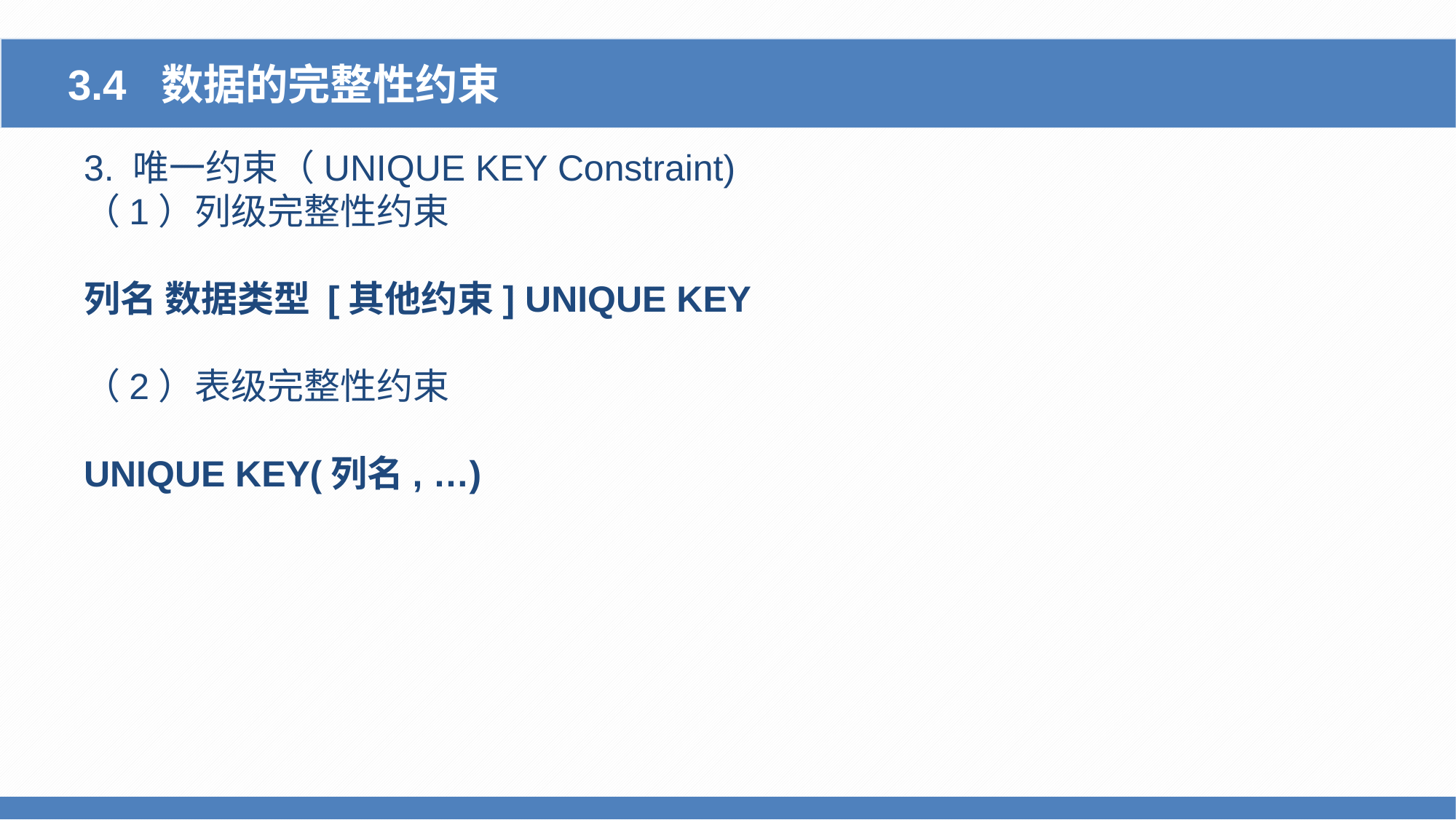

3.4  数据的完整性约束
3. 唯一约束（UNIQUE KEY Constraint)
（1）列级完整性约束

列名 数据类型 [其他约束] UNIQUE KEY

（2）表级完整性约束

UNIQUE KEY(列名, …)